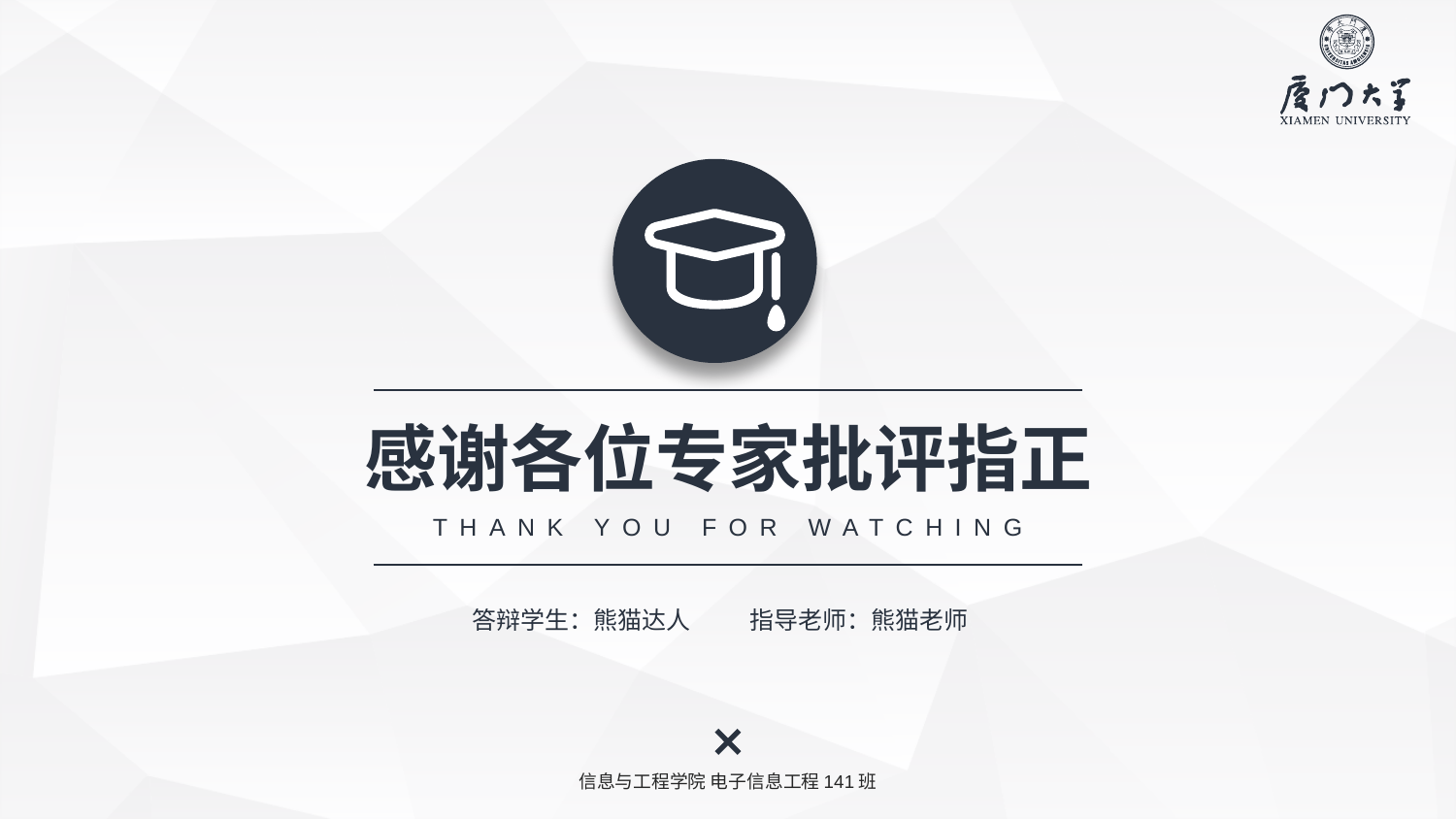

感谢各位专家批评指正
THANK YOU FOR WATCHING
答辩学生：熊猫达人
指导老师：熊猫老师

信息与工程学院 电子信息工程141班